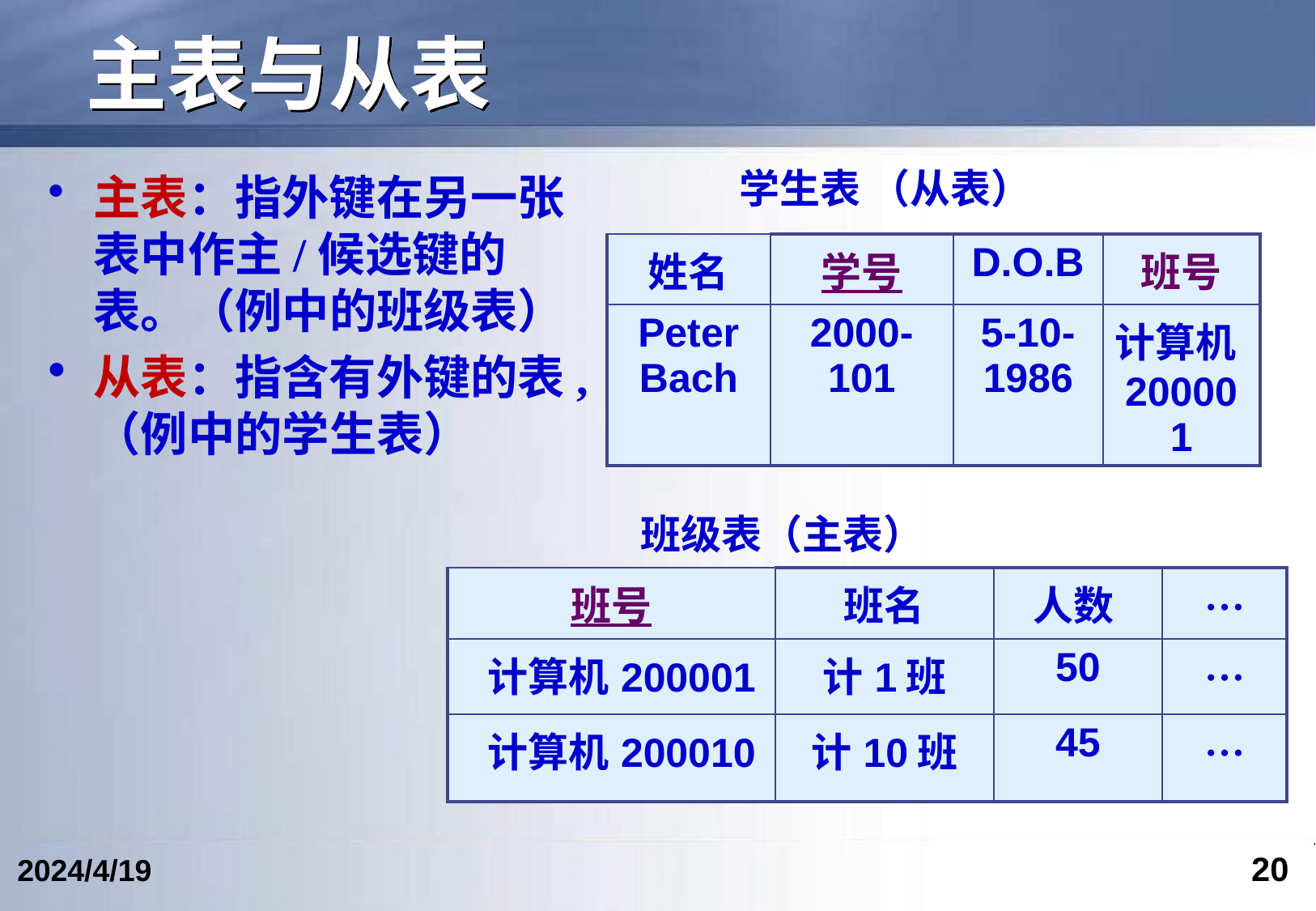

# 主表与从表
学生表 （从表）
主表：指外键在另一张表中作主/候选键的表。（例中的班级表）
从表：指含有外键的表,（例中的学生表）

| 姓名 | 学号 | D.O.B | 班号 |
| --- | --- | --- | --- |
| Peter Bach | 2000-101 | 5-10-1986 | 计算机200001 |
班级表（主表）
| 班号 | 班名 | 人数 | … |
| --- | --- | --- | --- |
| 计算机200001 | 计1班 | 50 | … |
| 计算机200010 | 计10班 | 45 | … |
20
2024/4/19